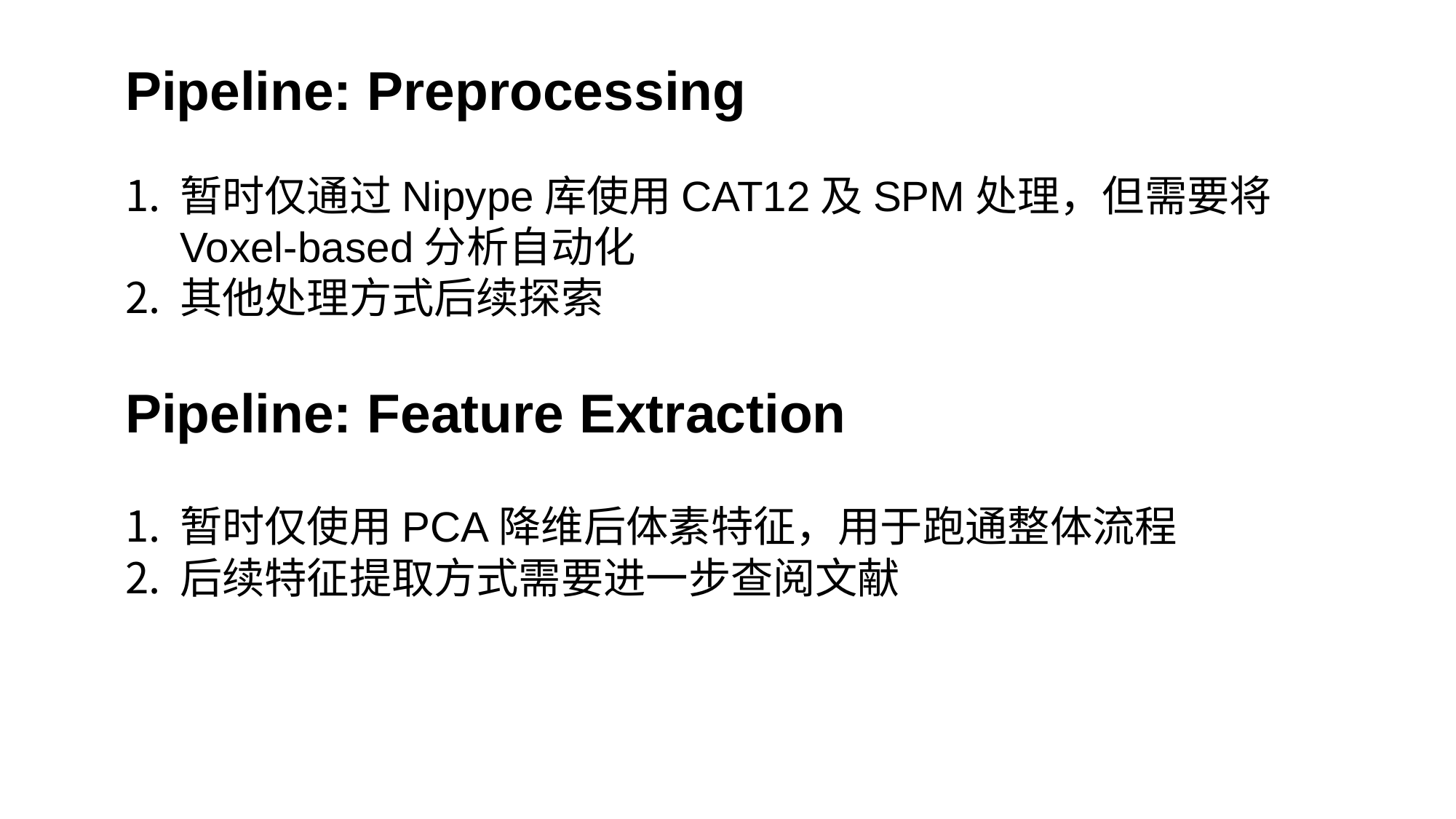

Pipeline: Preprocessing
暂时仅通过Nipype库使用CAT12及SPM处理，但需要将Voxel-based分析自动化
其他处理方式后续探索
Pipeline: Feature Extraction
暂时仅使用PCA降维后体素特征，用于跑通整体流程
后续特征提取方式需要进一步查阅文献